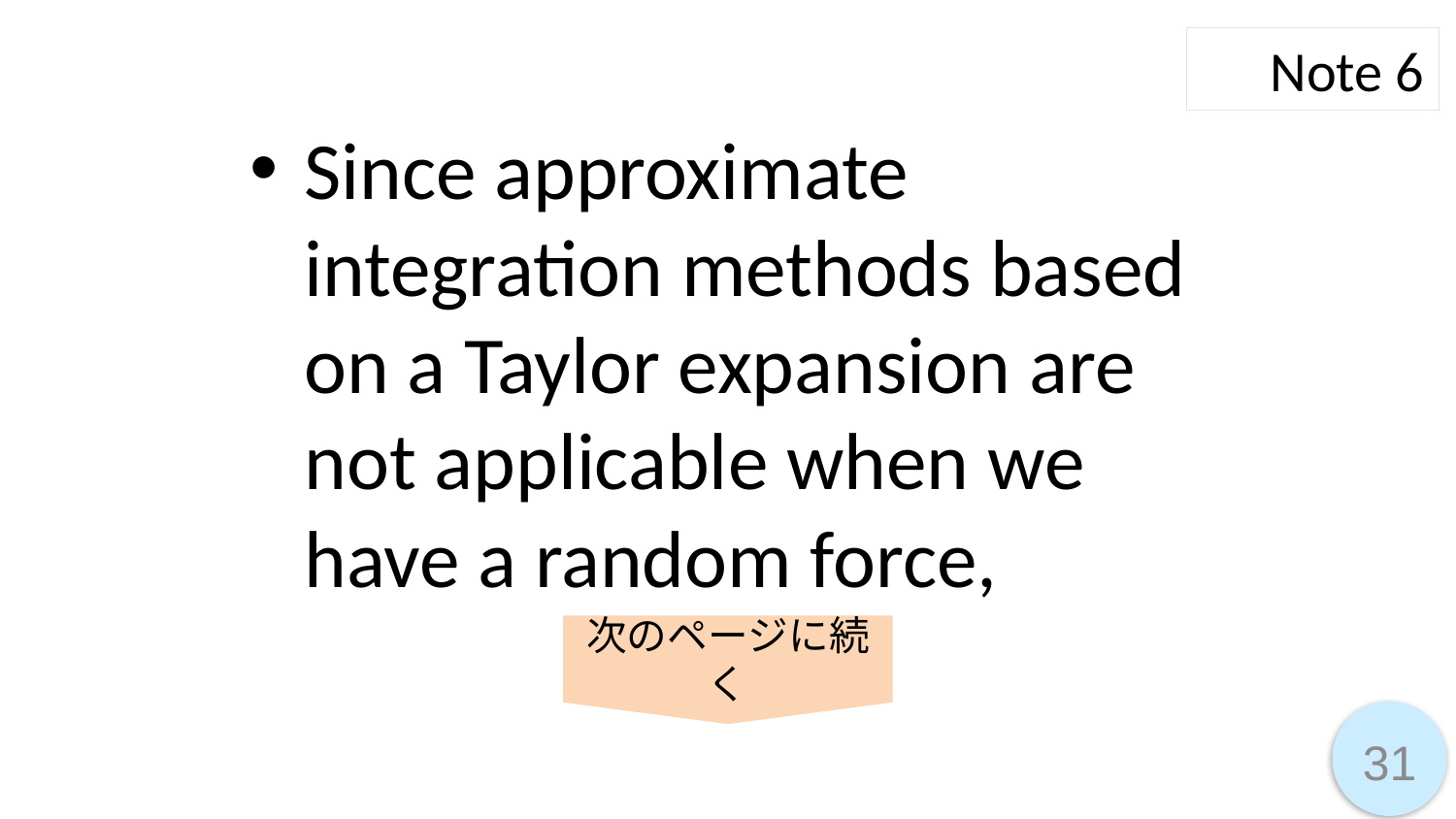

Note 6
Since approximate integration methods based on a Taylor expansion are not applicable when we have a random force,
次のページに続く
31